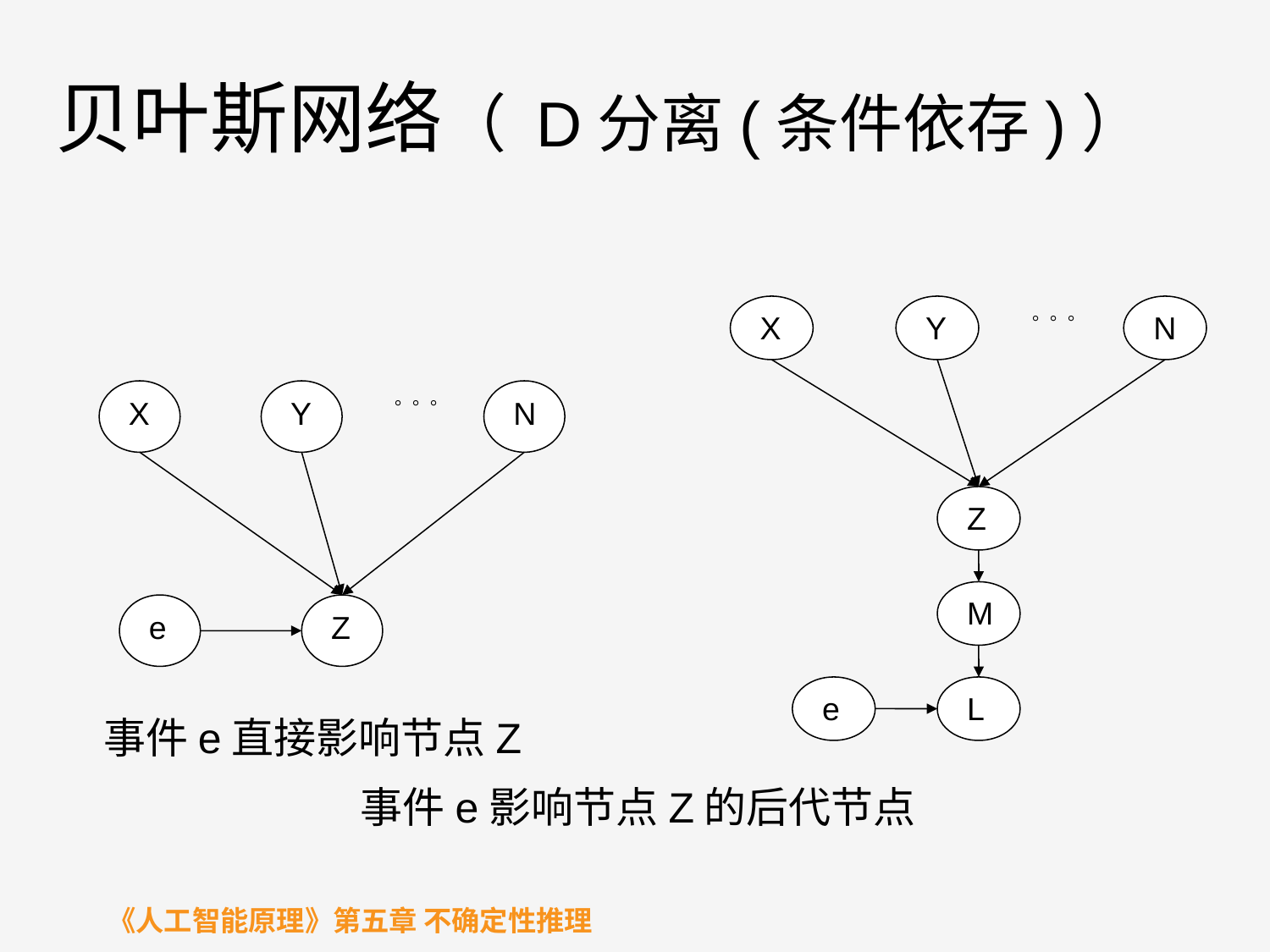

# 贝叶斯网络（ D分离(条件依存)）

    事件e直接影响节点Z
                               事件e影响节点Z的后代节点

X

Y
。。。

N

Z

M

e

L

X

Y
。。。

N

e

Z

《人工智能原理》第五章 不确定性推理